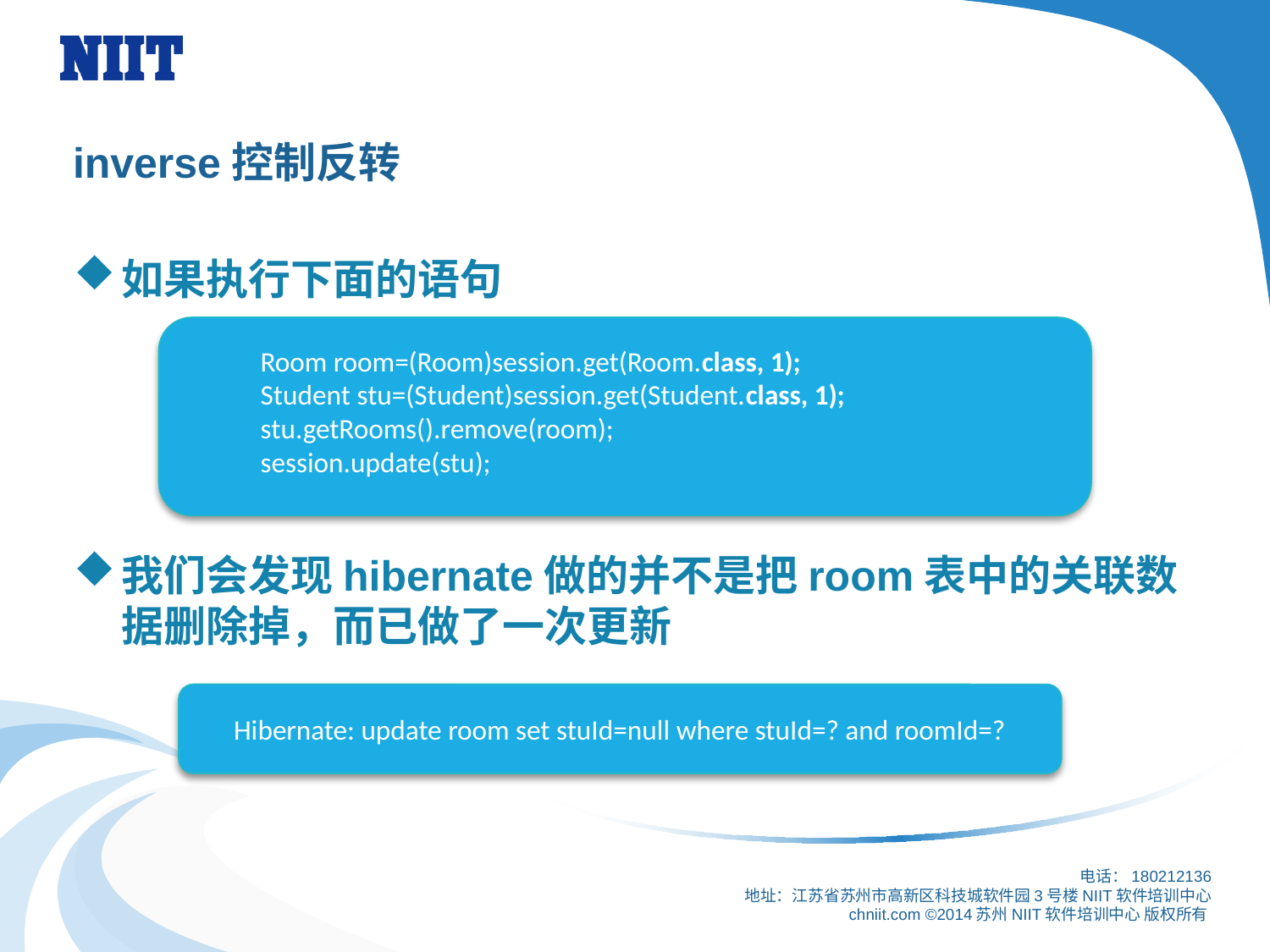

# inverse控制反转
如果执行下面的语句

我们会发现hibernate做的并不是把room表中的关联数据删除掉，而已做了一次更新

Room room=(Room)session.get(Room.class, 1);
Student stu=(Student)session.get(Student.class, 1);
stu.getRooms().remove(room);
session.update(stu);
Hibernate: update room set stuId=null where stuId=? and roomId=?